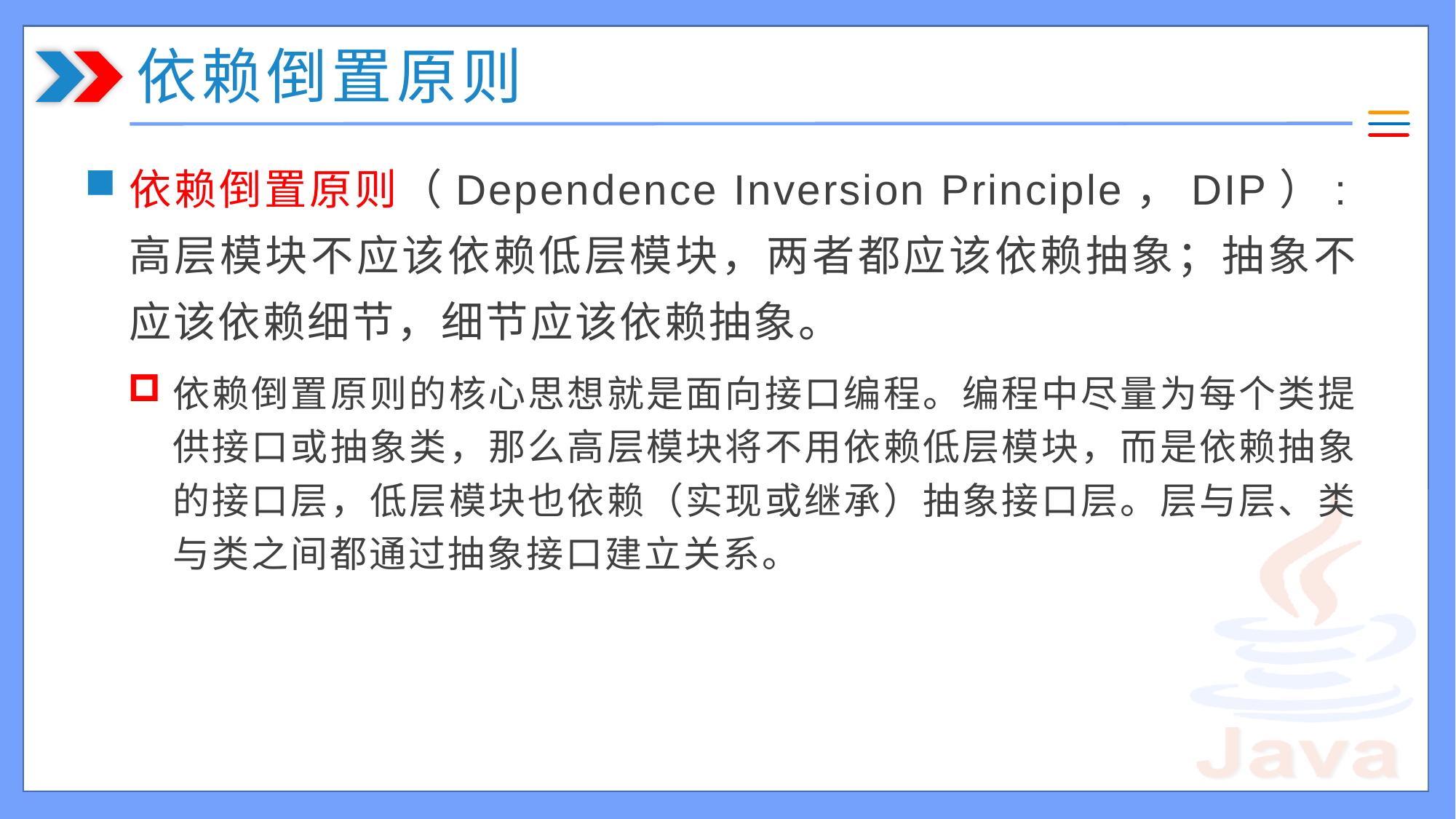

# 依赖倒置原则
依赖倒置原则（Dependence Inversion Principle，DIP）:高层模块不应该依赖低层模块，两者都应该依赖抽象；抽象不应该依赖细节，细节应该依赖抽象。
依赖倒置原则的核心思想就是面向接口编程。编程中尽量为每个类提供接口或抽象类，那么高层模块将不用依赖低层模块，而是依赖抽象的接口层，低层模块也依赖（实现或继承）抽象接口层。层与层、类与类之间都通过抽象接口建立关系。